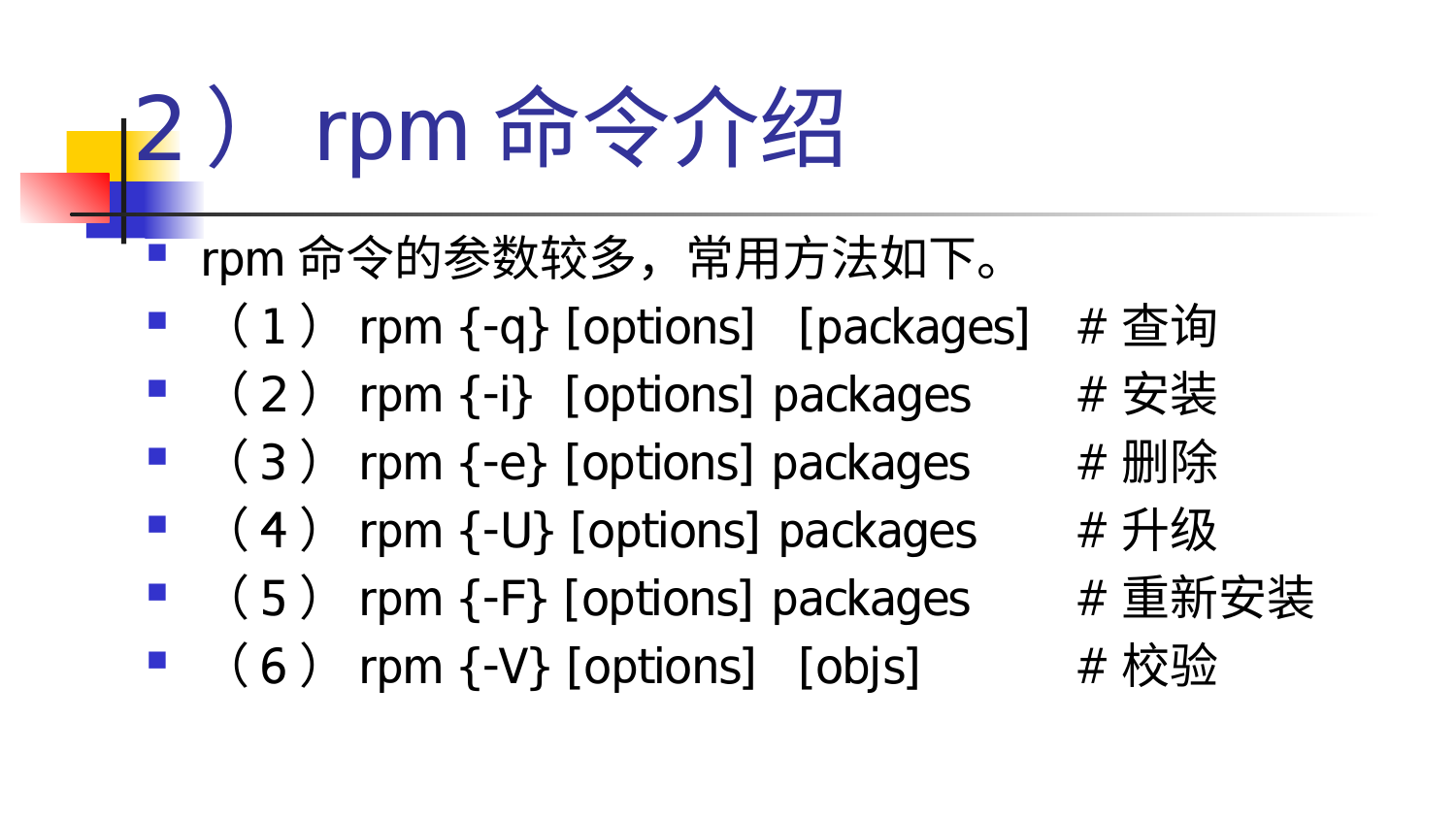

# 2）rpm命令介绍
rpm命令的参数较多，常用方法如下。
（1）rpm {-q} [options]	 [packages]	#查询
（2）rpm {-i}  [options] packages	#安装
（3）rpm {-e} [options] packages	#删除
（4）rpm {-U} [options] packages	#升级
（5）rpm {-F} [options] packages 	#重新安装
（6）rpm {-V} [options]	 [objs] 	#校验